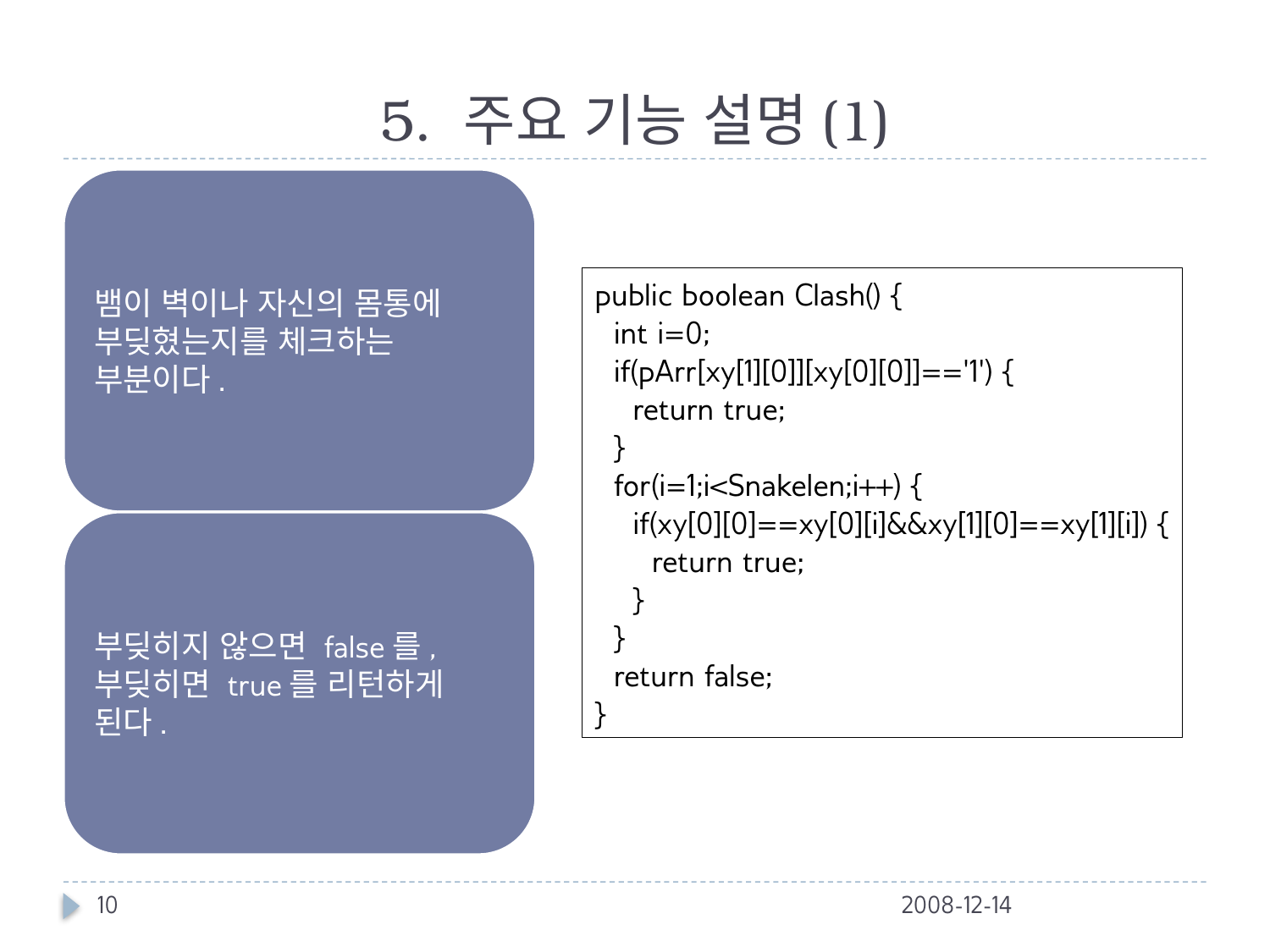

# 5. 주요 기능 설명(1)
뱀이 벽이나 자신의 몸통에 부딪혔는지를 체크하는 부분이다.
부딪히지 않으면 false를, 부딪히면 true를 리턴하게 된다.
public boolean Clash() {
  int i=0;
  if(pArr[xy[1][0]][xy[0][0]]=='1') {
    return true;
  }
  for(i=1;i<Snakelen;i++) {
    if(xy[0][0]==xy[0][i]&&xy[1][0]==xy[1][i]) {
      return true;
    }
  }
  return false;
}
10
2008-12-14